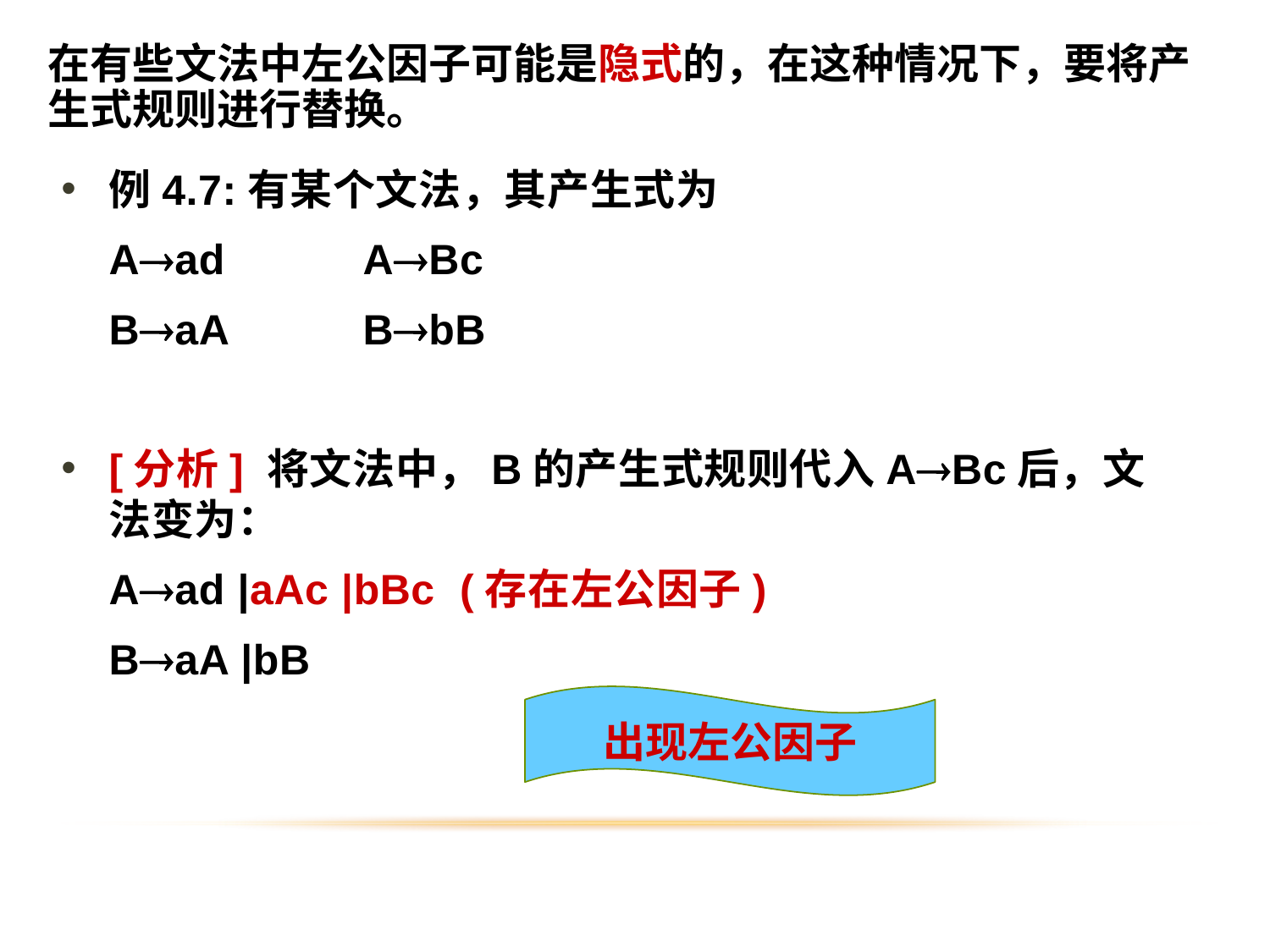

在有些文法中左公因子可能是隐式的，在这种情况下，要将产生式规则进行替换。
例4.7:有某个文法，其产生式为
	A→ad 	A→Bc
	B→aA 	B→bB

[分析] 将文法中，B的产生式规则代入A→Bc后，文法变为：
	A→ad |aAc |bBc  (存在左公因子)
	B→aA |bB
出现左公因子
6